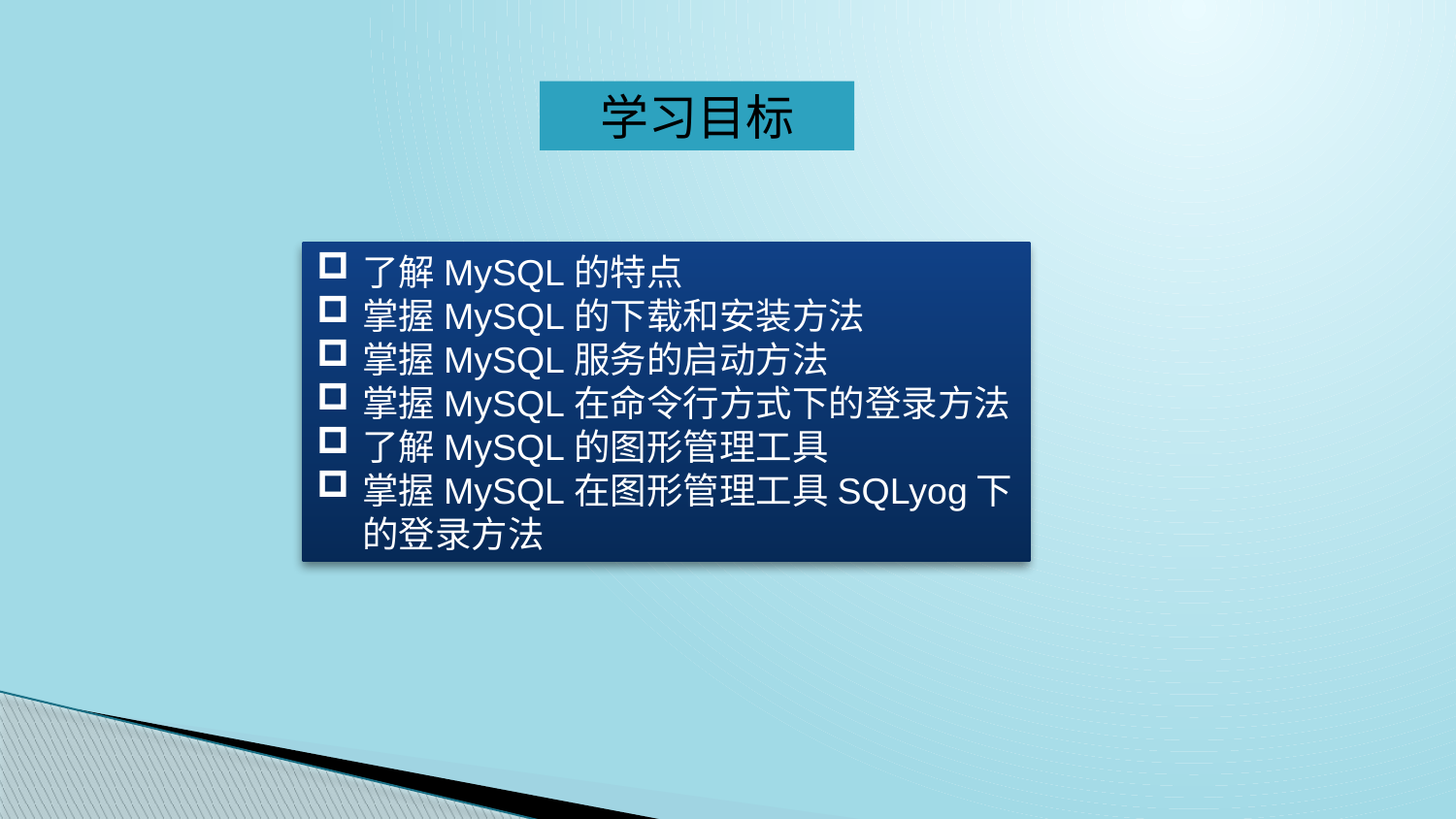

学习目标
了解MySQL的特点
掌握MySQL的下载和安装方法
掌握MySQL服务的启动方法
掌握MySQL在命令行方式下的登录方法
了解MySQL的图形管理工具
掌握MySQL在图形管理工具SQLyog下的登录方法
2